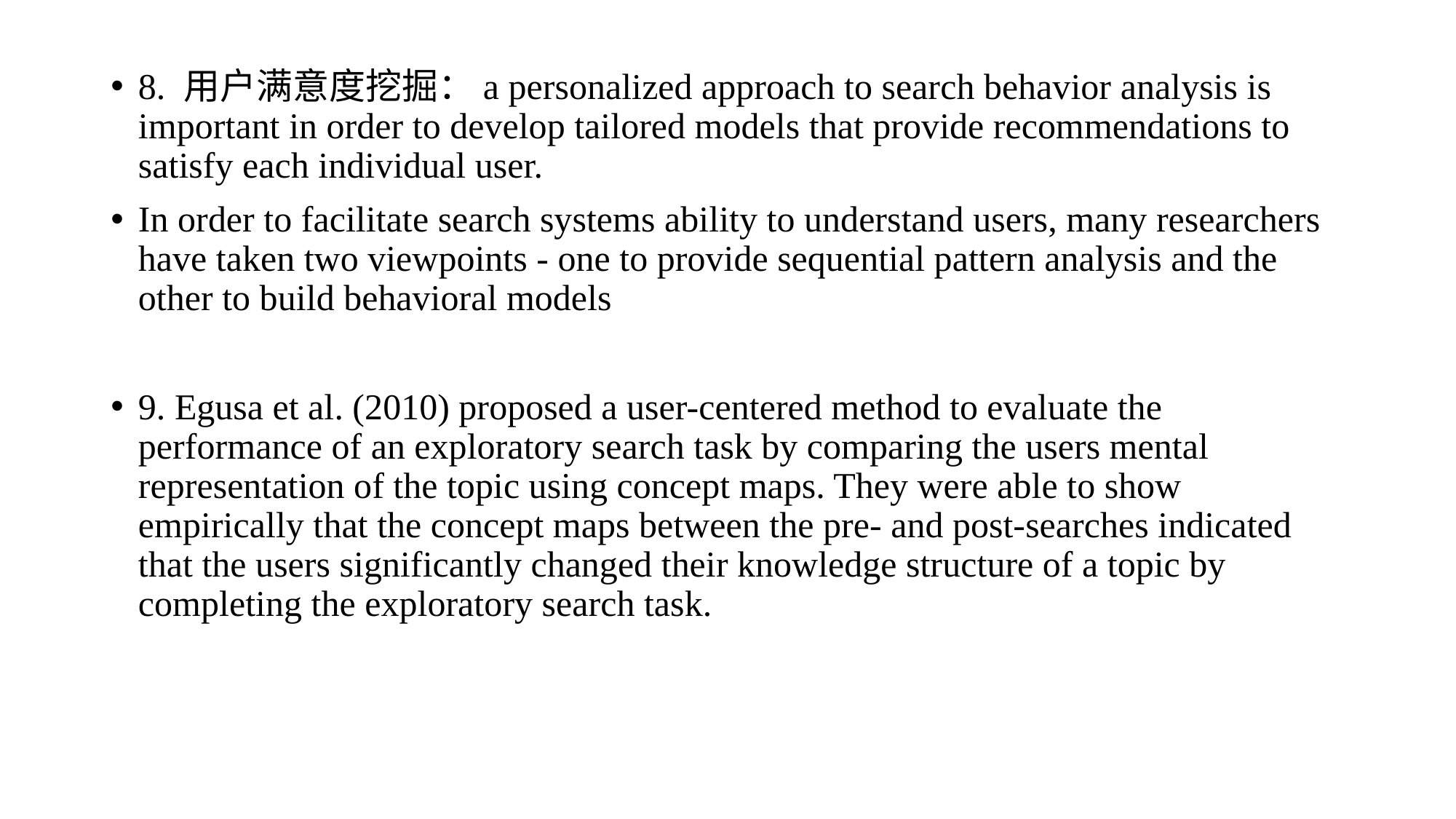

8. 用户满意度挖掘：a personalized approach to search behavior analysis is important in order to develop tailored models that provide recommendations to satisfy each individual user.
In order to facilitate search systems ability to understand users, many researchers have taken two viewpoints - one to provide sequential pattern analysis and the other to build behavioral models

9. Egusa et al. (2010) proposed a user-centered method to evaluate the performance of an exploratory search task by comparing the users mental representation of the topic using concept maps. They were able to show empirically that the concept maps between the pre- and post-searches indicated that the users significantly changed their knowledge structure of a topic by completing the exploratory search task.